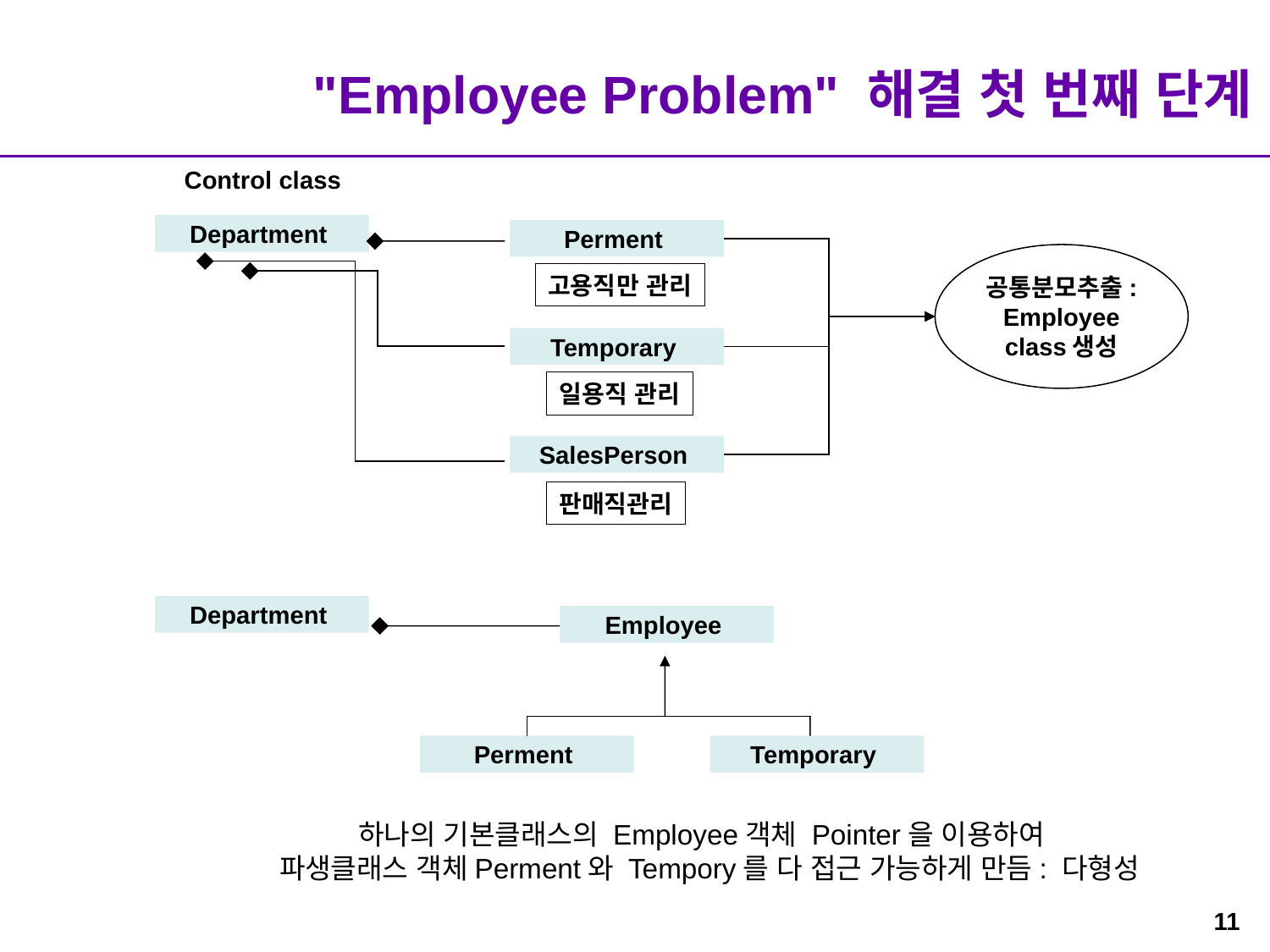

# "Employee Problem" 해결 첫 번째 단계
Control class
Department
Perment

공통분모추출:
Employee class생성
고용직만 관리
Temporary
일용직 관리
SalesPerson
판매직관리
Department
Employee

Perment
Temporary
하나의 기본클래스의 Employee객체 Pointer을 이용하여
파생클래스 객체Perment와 Tempory를 다 접근 가능하게 만듬: 다형성
11
Perment